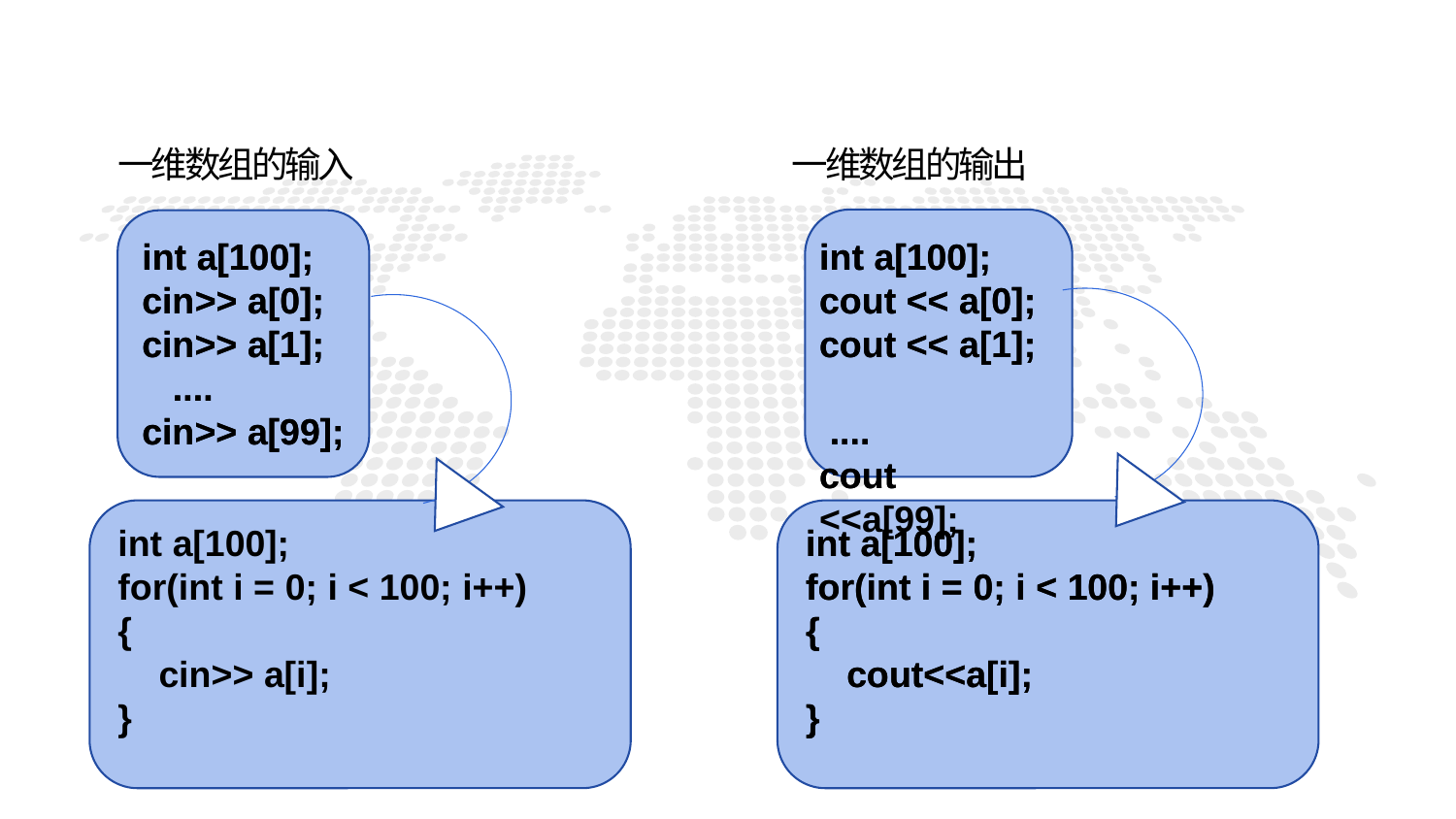

一维数组的输入
一维数组的输出

int a[100];
cin>> a[0];
cin>> a[1];
   ....
cin>> a[99];
int a[100];
cin>> a[0];
cin>> a[1];
   ....
cin>> a[99];
int a[100];
cout << a[0];
cout << a[1];
 ....
cout <<a[99];
int a[100];
cout << a[0];
cout << a[1];
 ....
cout <<a[99];

int a[100];
for(int i = 0; i < 100; i++)
{
    cin>> a[i];
}
int a[100];
for(int i = 0; i < 100; i++)
{
    cout<<a[i];
}
int a[100];
for(int i = 0; i < 100; i++)
{
    cout<<a[i];
}